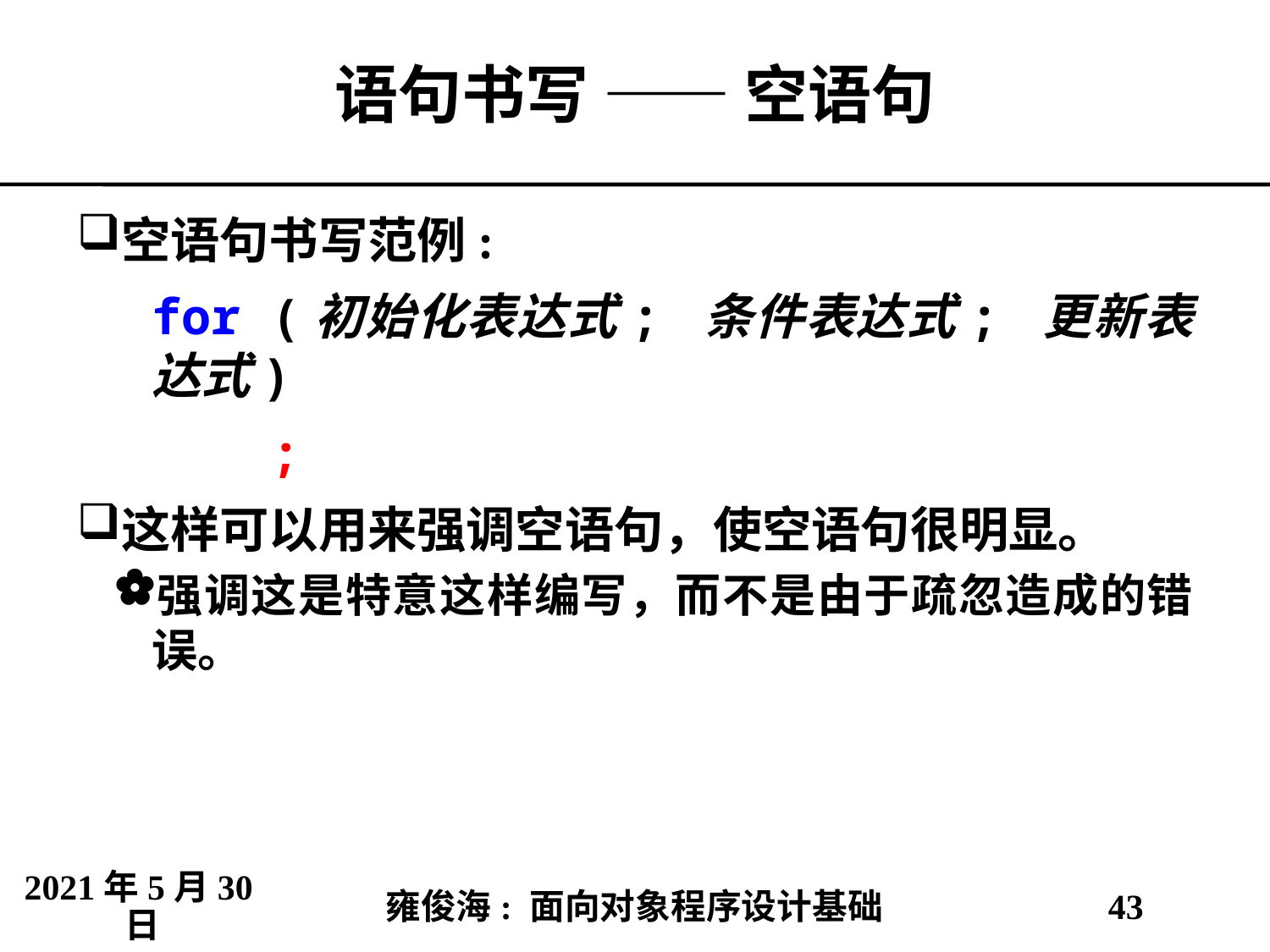

# 语句书写 —— 空语句

空语句书写范例:
for (初始化表达式; 条件表达式; 更新表达式)
    ;
这样可以用来强调空语句，使空语句很明显。
强调这是特意这样编写，而不是由于疏忽造成的错误。
2021年5月30日
雍俊海: 面向对象程序设计基础
43